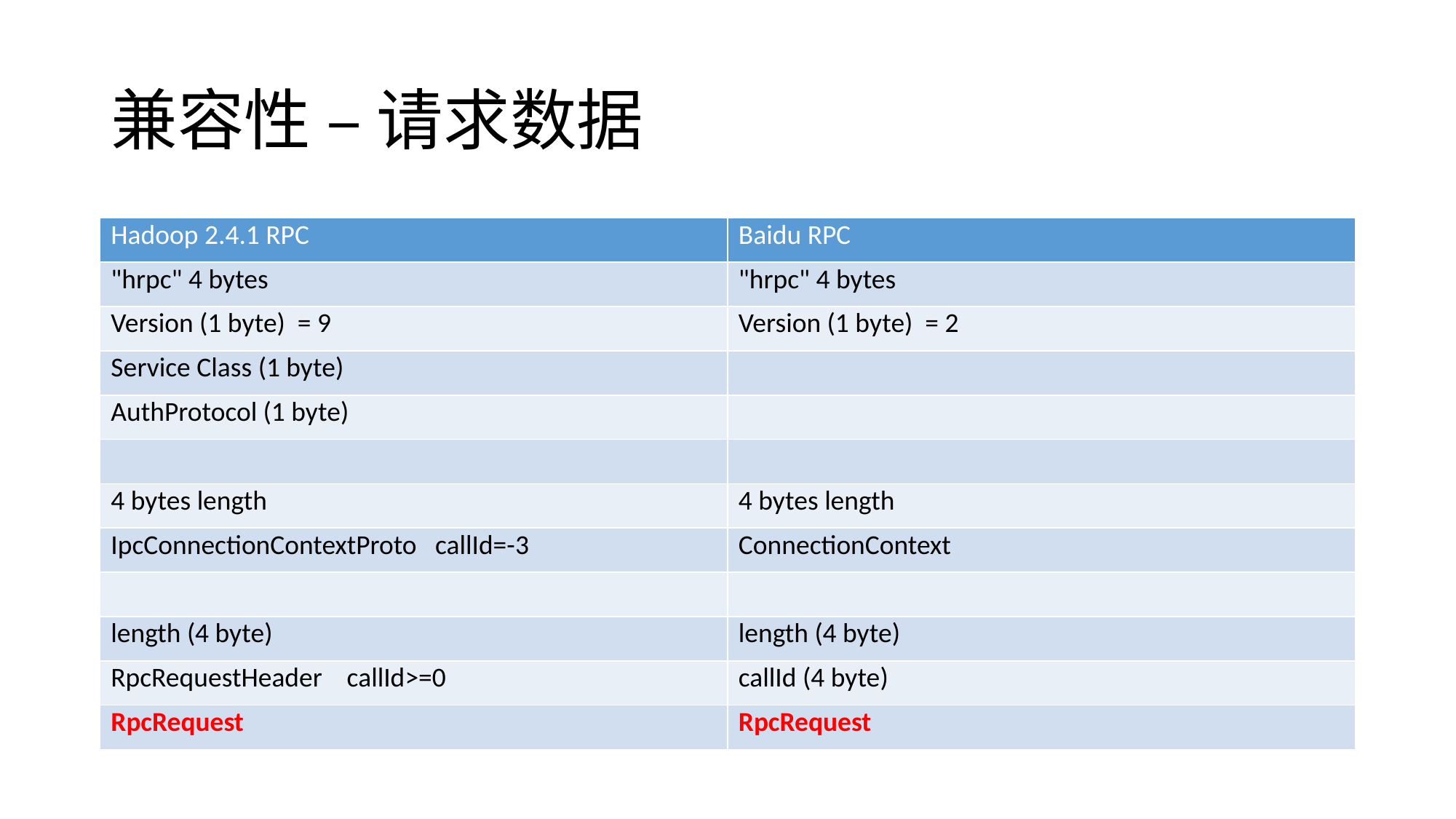

# 兼容性 – 请求数据
| Hadoop 2.4.1 RPC | Baidu RPC |
| --- | --- |
| "hrpc" 4 bytes | "hrpc" 4 bytes |
| Version (1 byte) = 9 | Version (1 byte) = 2 |
| Service Class (1 byte) |  |
| AuthProtocol (1 byte) |  |
|  |  |
| 4 bytes length | 4 bytes length |
| IpcConnectionContextProto callId=-3 | ConnectionContext |
|  |  |
| length (4 byte) | length (4 byte) |
| RpcRequestHeader callId>=0 | callId (4 byte) |
| RpcRequest | RpcRequest |